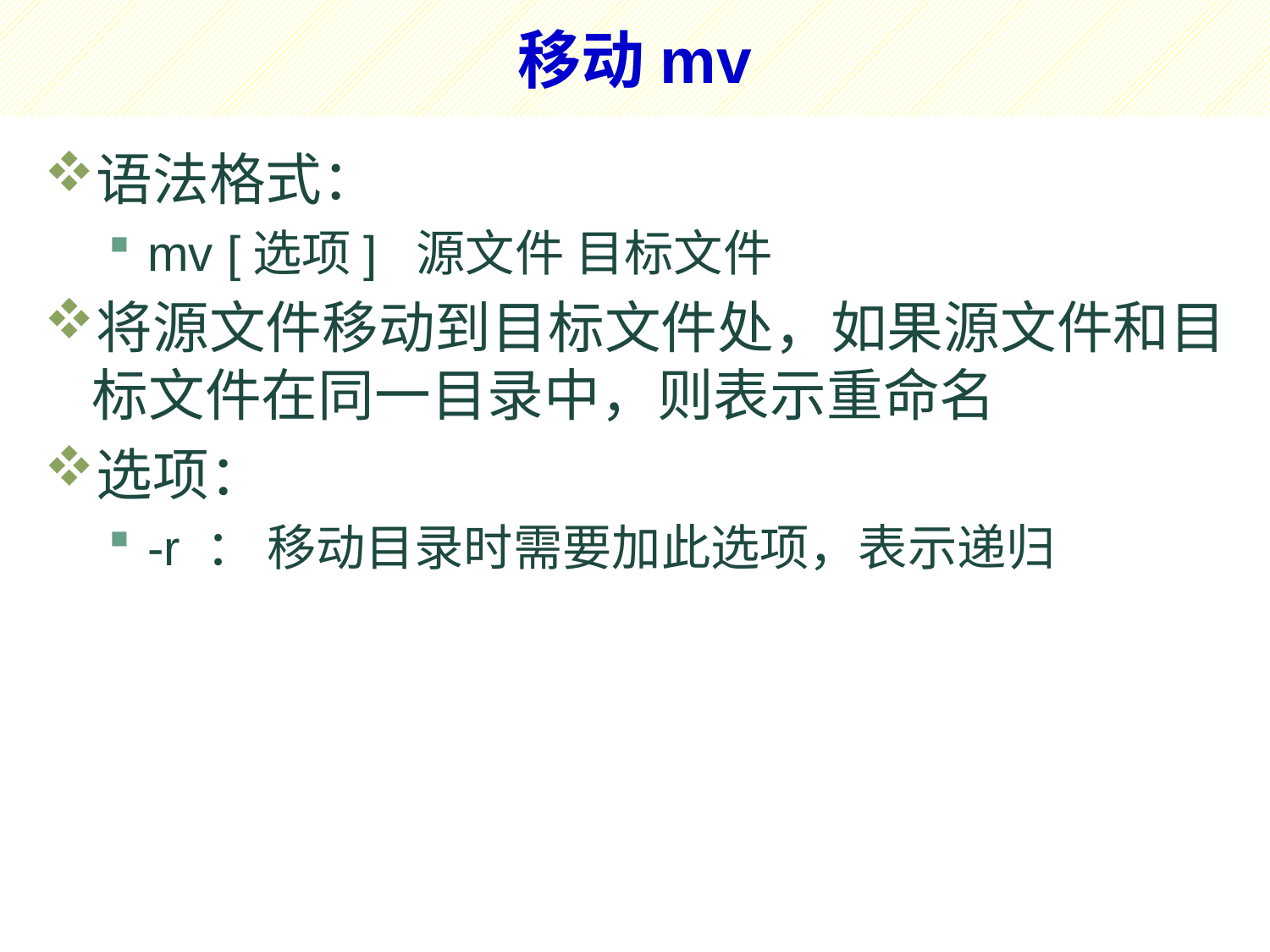

# 移动mv
语法格式：
mv [选项]  源文件 目标文件
将源文件移动到目标文件处，如果源文件和目标文件在同一目录中，则表示重命名
选项：
-r ： 移动目录时需要加此选项，表示递归